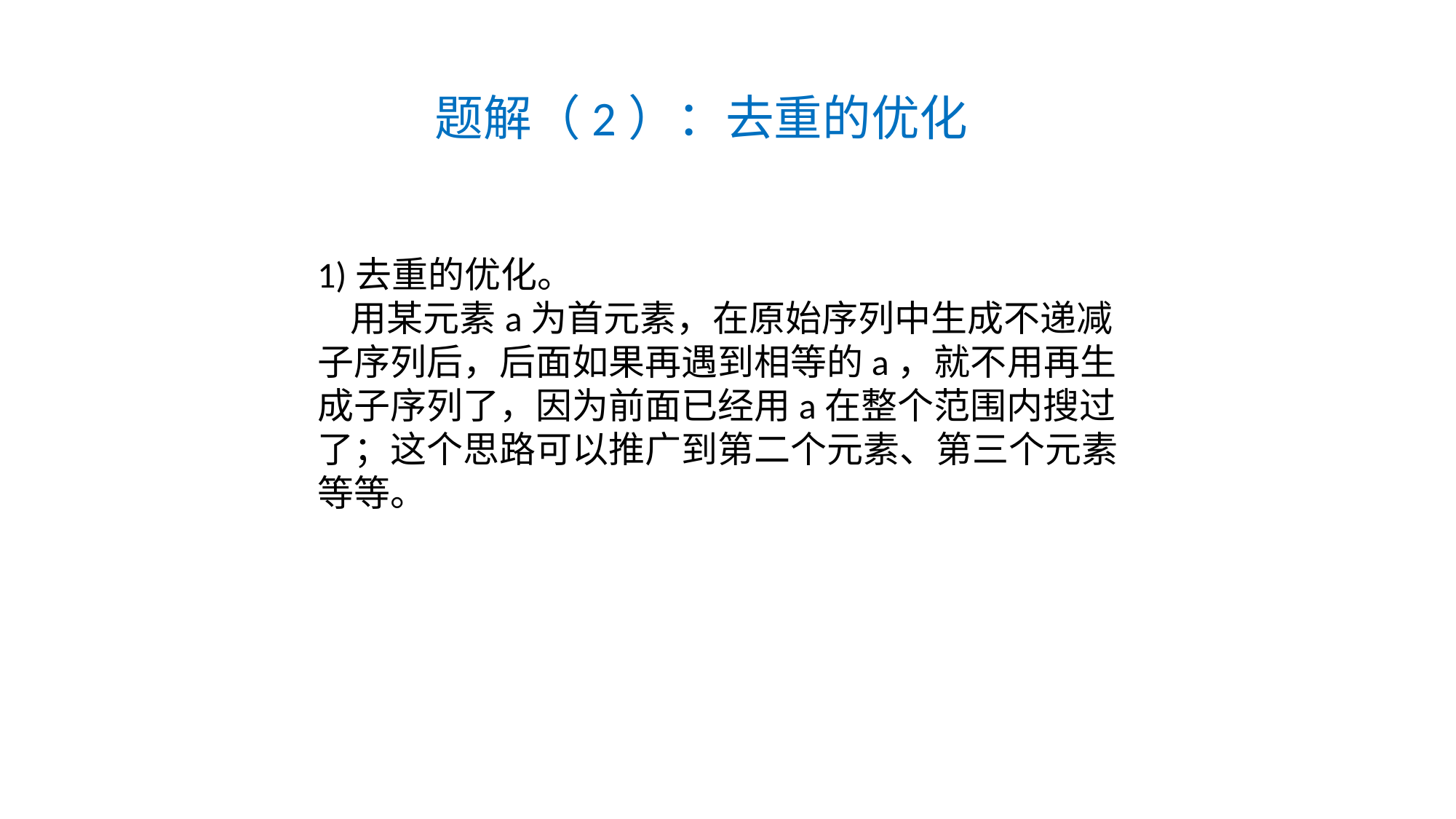

题解（2）：去重的优化
1)去重的优化。
   用某元素a为首元素，在原始序列中生成不递减子序列后，后面如果再遇到相等的a，就不用再生成子序列了，因为前面已经用a在整个范围内搜过了；这个思路可以推广到第二个元素、第三个元素等等。